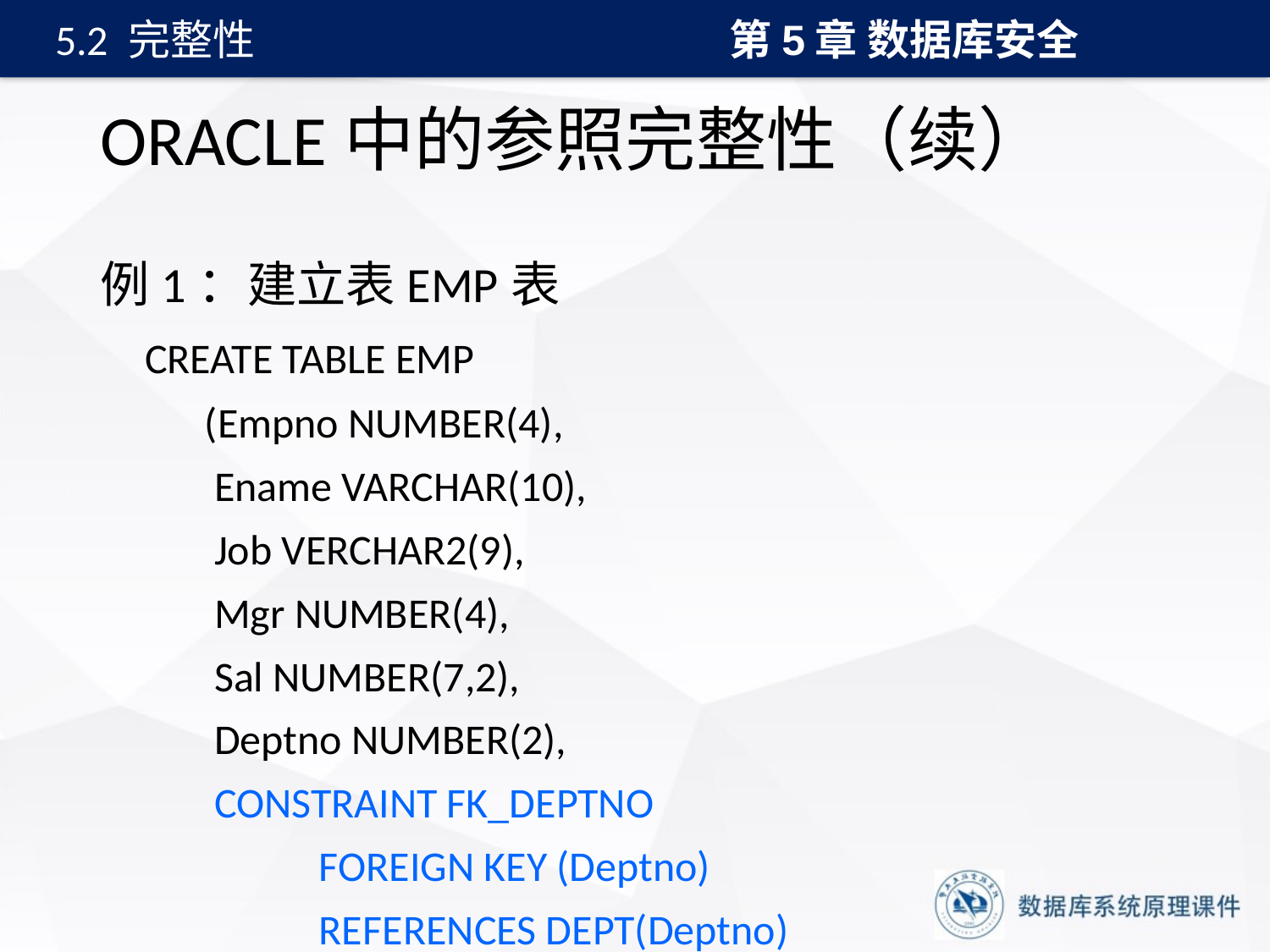

第5章 数据库安全
5.2 完整性
# ORACLE中的参照完整性（续）
例1：建立表EMP表
    CREATE TABLE EMP
           (Empno NUMBER(4),
            Ename VARCHAR(10),
            Job VERCHAR2(9),
            Mgr NUMBER(4),
            Sal NUMBER(7,2),
            Deptno NUMBER(2),
            CONSTRAINT FK_DEPTNO
                       FOREIGN KEY (Deptno)
                       REFERENCES DEPT(Deptno)
                       ON DELETE CASCADE);